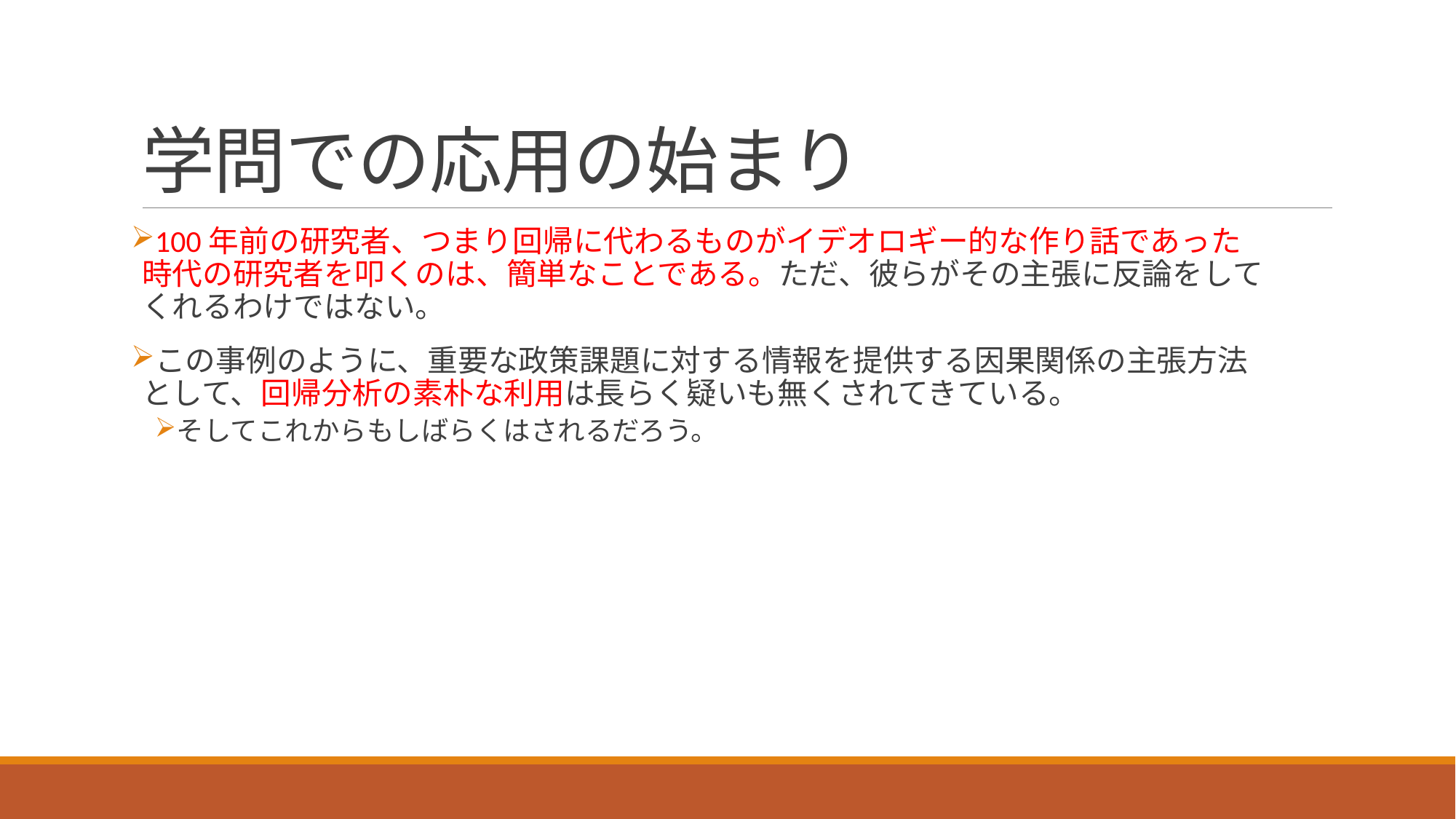

# 学問での応用の始まり
100年前の研究者、つまり回帰に代わるものがイデオロギー的な作り話であった時代の研究者を叩くのは、簡単なことである。ただ、彼らがその主張に反論をしてくれるわけではない。
この事例のように、重要な政策課題に対する情報を提供する因果関係の主張方法として、回帰分析の素朴な利用は長らく疑いも無くされてきている。
そしてこれからもしばらくはされるだろう。